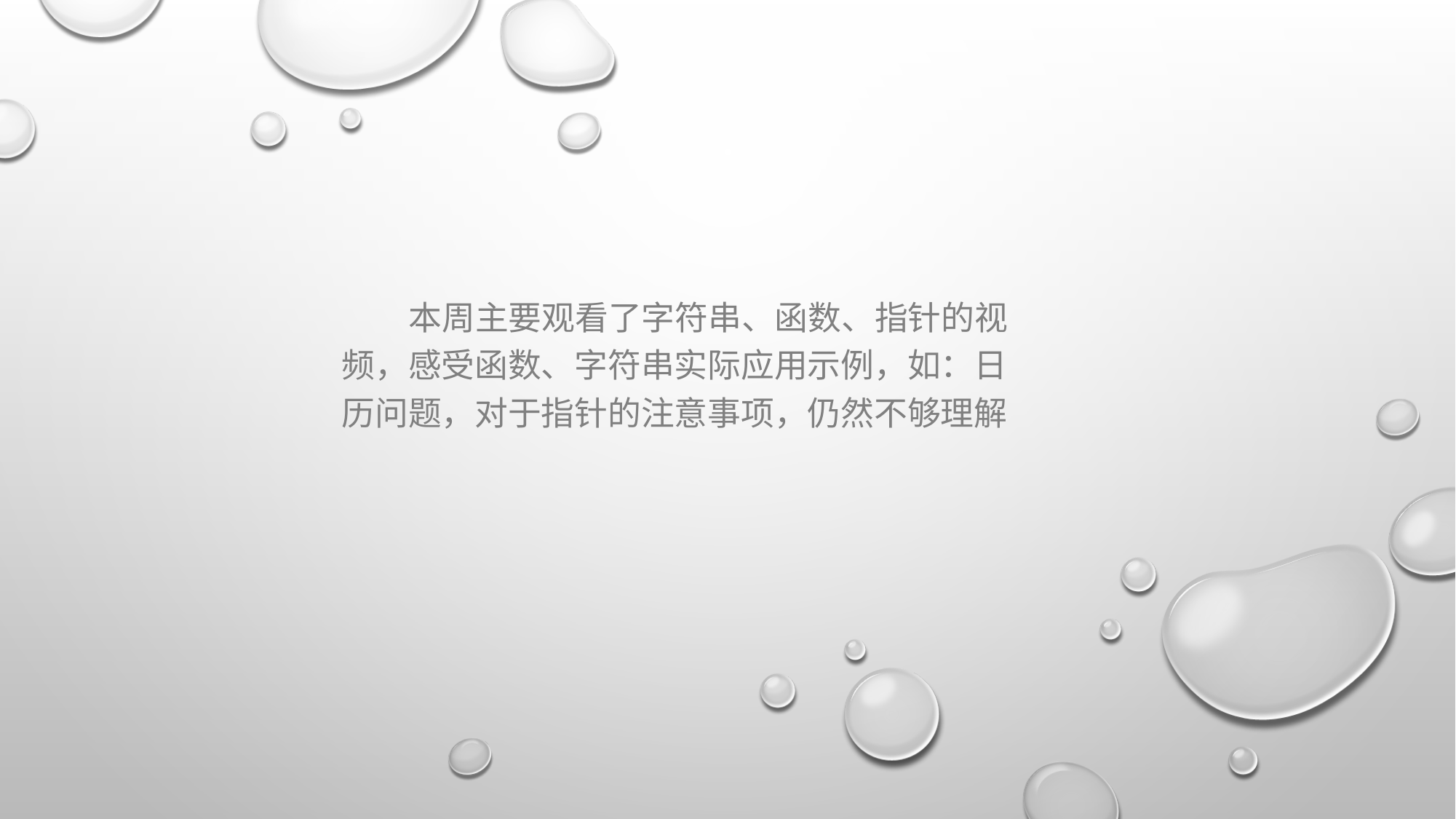

本周主要观看了字符串、函数、指针的视频，感受函数、字符串实际应用示例，如：日历问题，对于指针的注意事项，仍然不够理解